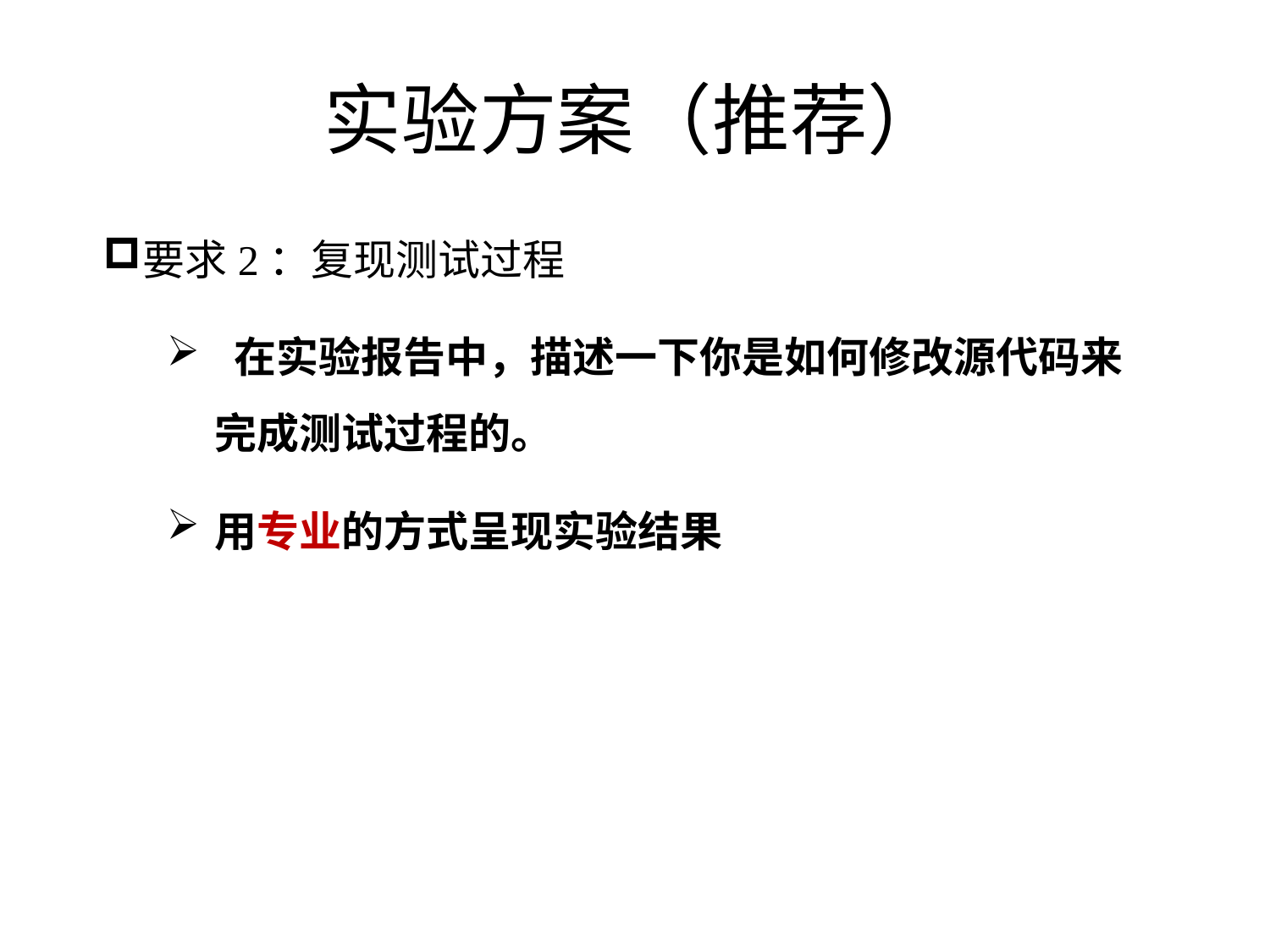

# 实验方案（推荐）
要求2：复现测试过程
 在实验报告中，描述一下你是如何修改源代码来完成测试过程的。
用专业的方式呈现实验结果